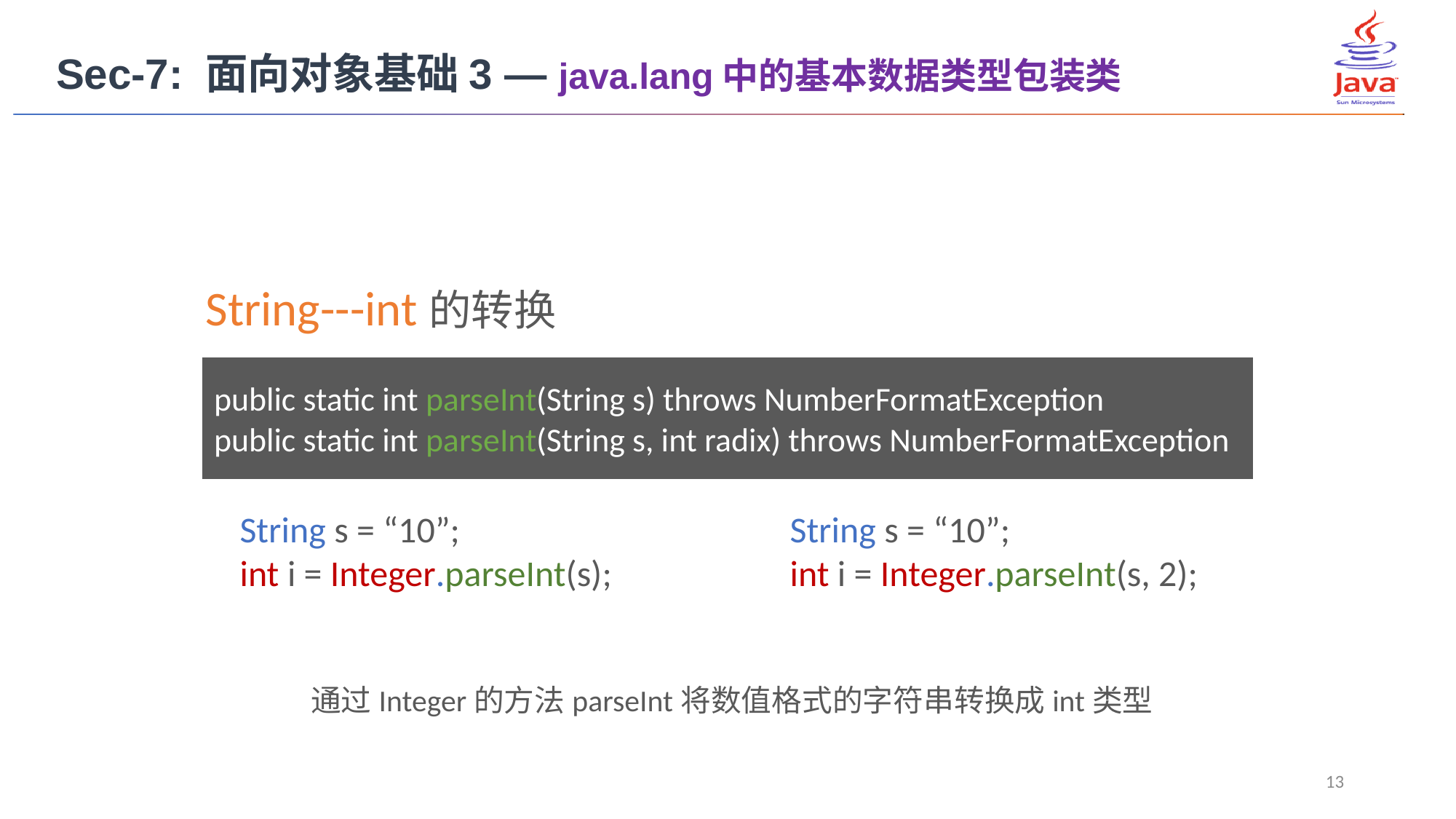

Sec-7: 面向对象基础3 — java.lang中的基本数据类型包装类
String---int的转换
public static int parseInt(String s) throws NumberFormatException
public static int parseInt(String s, int radix) throws NumberFormatException
String s = “10”;
int i = Integer.parseInt(s);
String s = “10”;
int i = Integer.parseInt(s, 2);
通过Integer的方法parseInt将数值格式的字符串转换成int类型
13